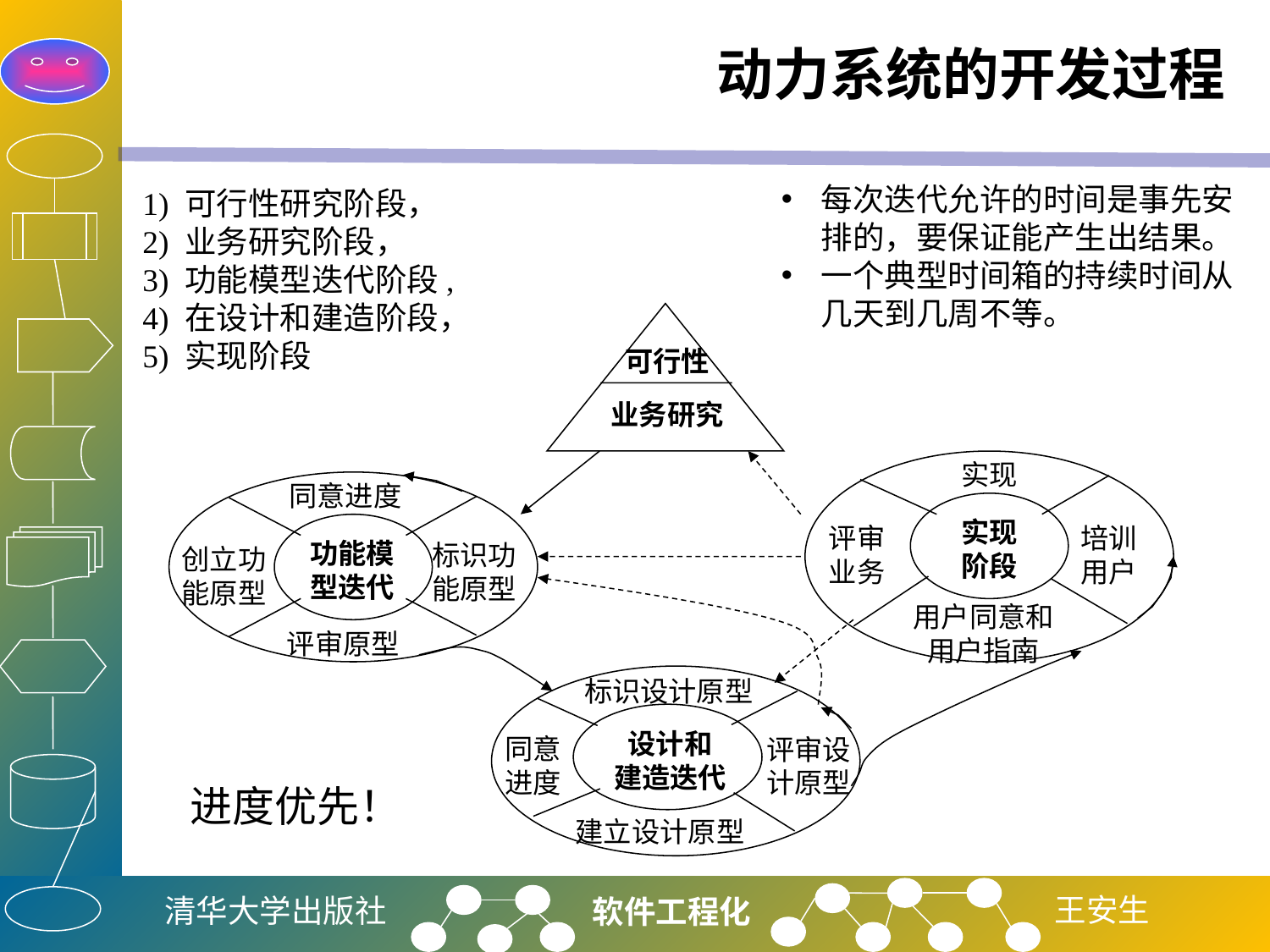

# 动力系统的开发过程
每次迭代允许的时间是事先安排的，要保证能产生出结果。
一个典型时间箱的持续时间从几天到几周不等。
1) 可行性研究阶段，
2) 业务研究阶段，
3) 功能模型迭代阶段,
4) 在设计和建造阶段，
5) 实现阶段

可行性

业务研究

实现

同意进度

实现
阶段

功能模
型迭代
评审
业务
培训
用户

标识功
能原型

创立功
能原型

用户同意和用户指南

评审原型

评审设
计原型

标识设计原型
同意
进度

建立设计原型

设计和
建造迭代

进度优先！